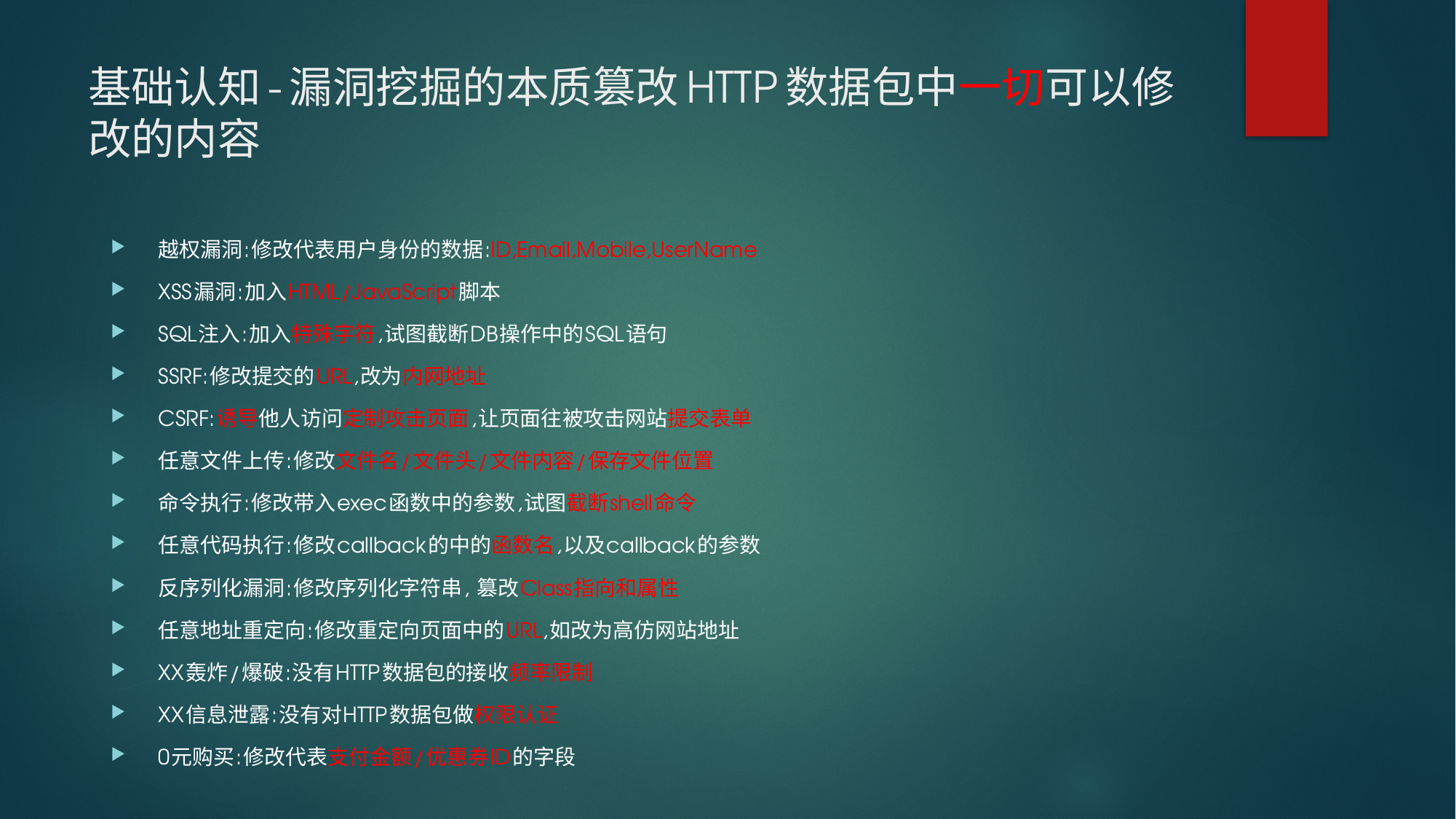

# 基础认知-漏洞挖掘的本质篡改HTTP数据包中一切可以修改的内容
越权漏洞:修改代表用户身份的数据:ID,Email,Mobile,UserName
XSS漏洞:加入HTML/JavaScript脚本
SQL注入:加入特殊字符,试图截断DB操作中的SQL语句
SSRF:修改提交的URL,改为内网地址
CSRF:诱导他人访问定制攻击页面,让页面往被攻击网站提交表单
任意文件上传:修改文件名/文件头/文件内容/保存文件位置
命令执行:修改带入exec函数中的参数,试图截断shell命令
任意代码执行:修改callback的中的函数名,以及callback的参数
反序列化漏洞:修改序列化字符串, 篡改Class指向和属性
任意地址重定向:修改重定向页面中的URL,如改为高仿网站地址
XX轰炸/爆破:没有HTTP数据包的接收频率限制
XX信息泄露:没有对HTTP数据包做权限认证
0元购买:修改代表支付金额/优惠券ID的字段